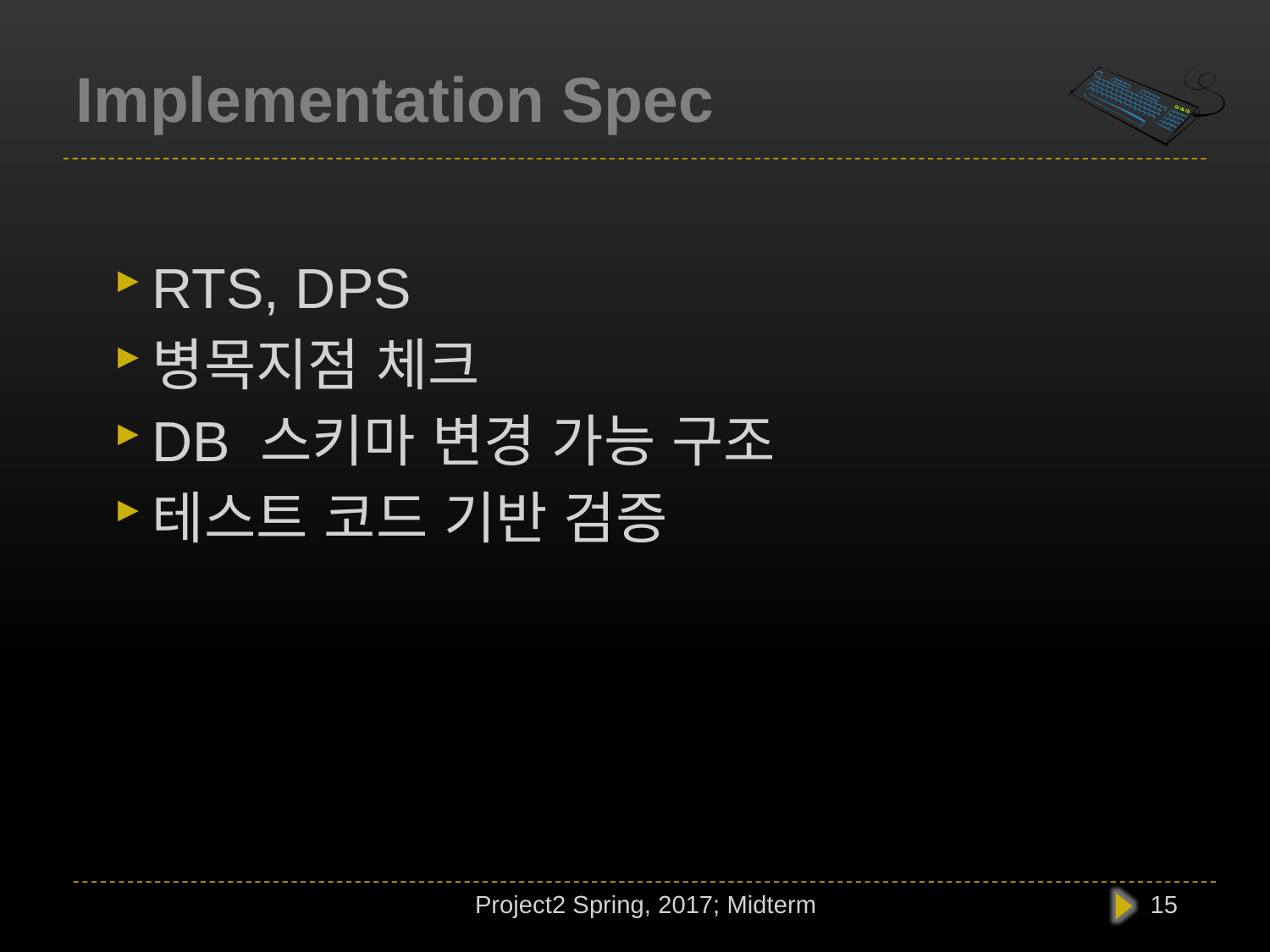

# Implementation Spec

RTS, DPS
병목지점 체크
DB 스키마 변경 가능 구조
테스트 코드 기반 검증

Project2 Spring, 2017; Midterm
15